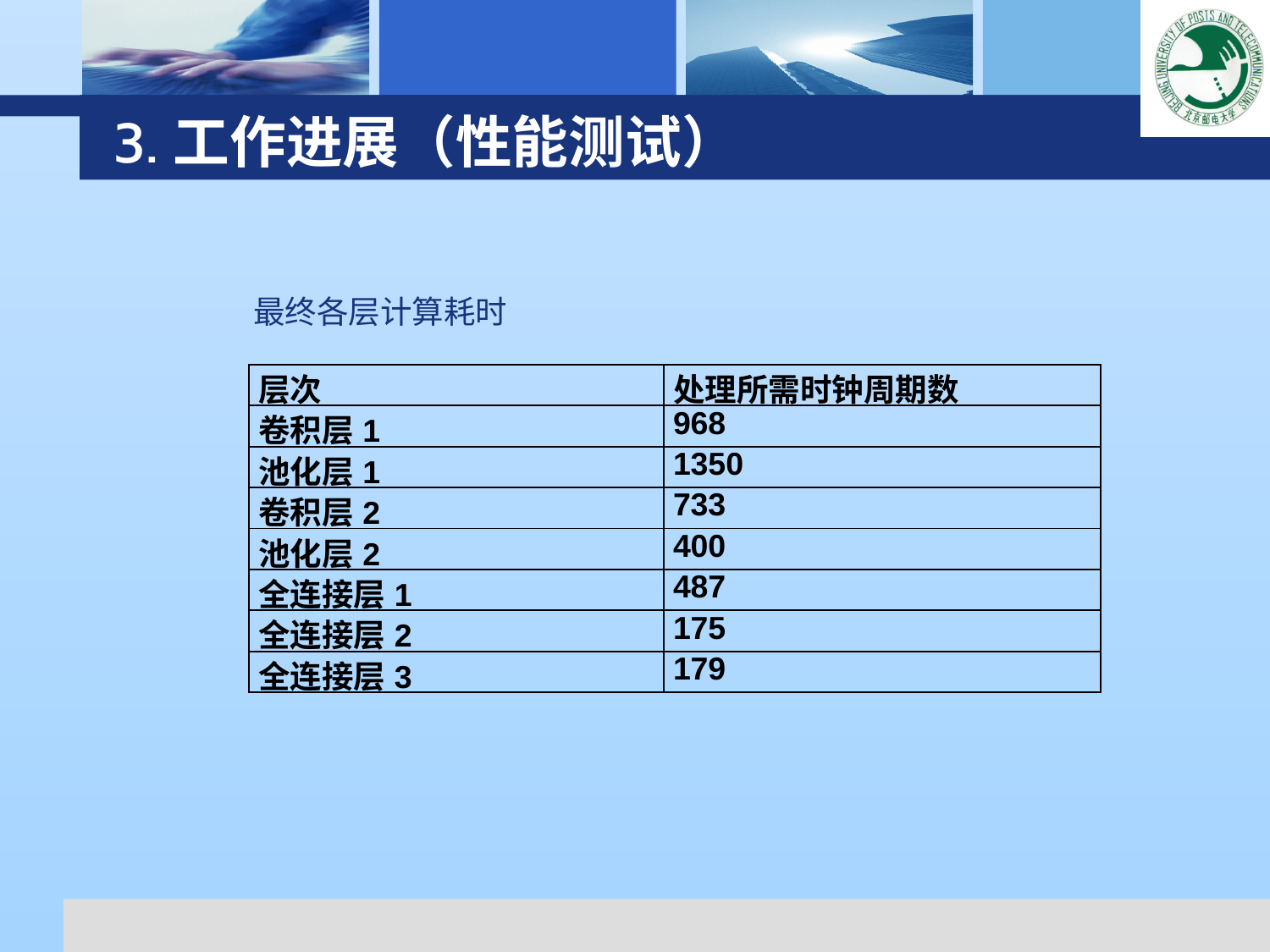

# 3.工作进展（性能测试）
最终各层计算耗时
| 层次 | 处理所需时钟周期数 |
| --- | --- |
| 卷积层1 | 968 |
| 池化层1 | 1350 |
| 卷积层2 | 733 |
| 池化层2 | 400 |
| 全连接层1 | 487 |
| 全连接层2 | 175 |
| 全连接层3 | 179 |